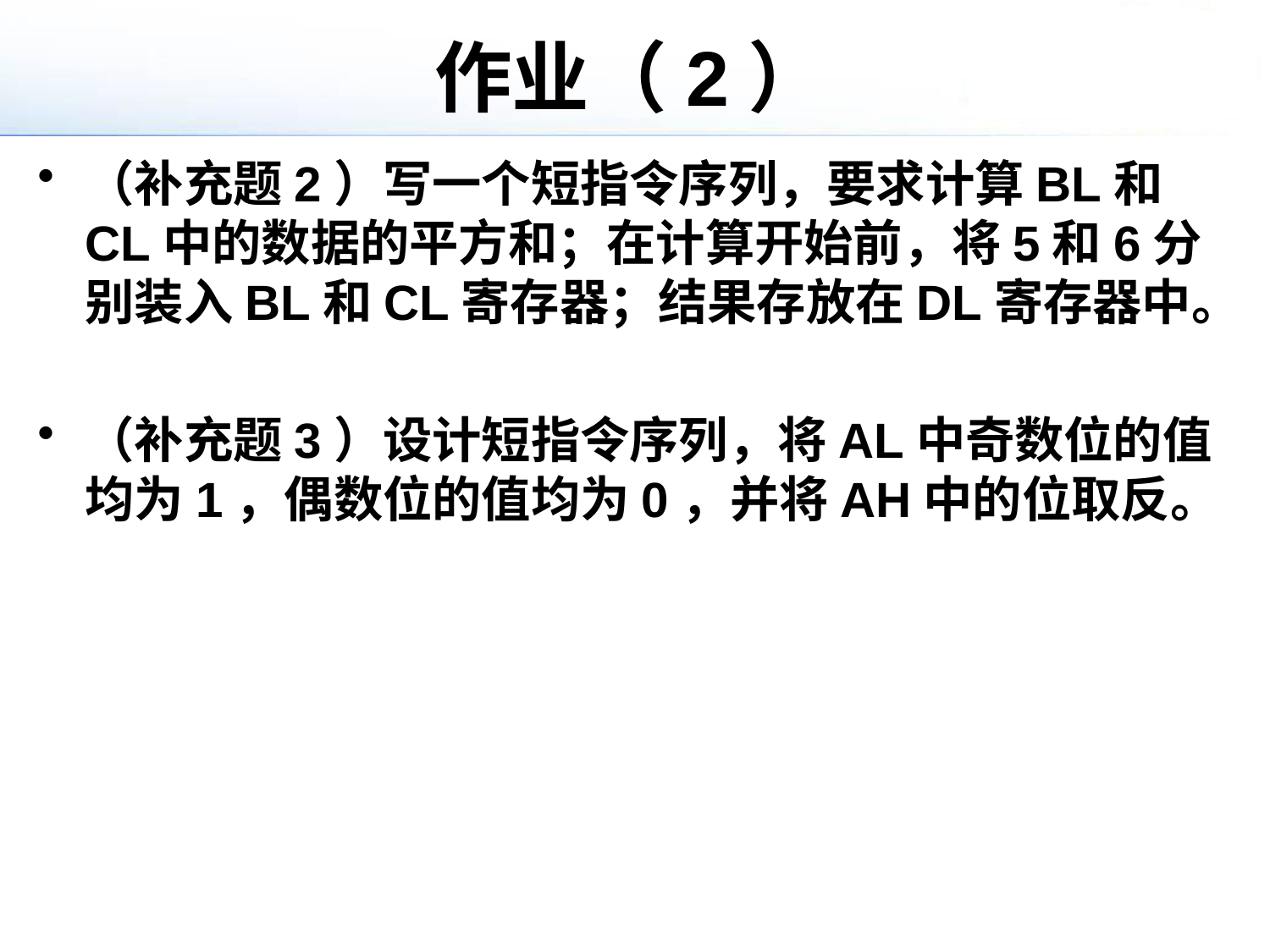

# 作业（2）
（补充题2）写一个短指令序列，要求计算BL和CL中的数据的平方和；在计算开始前，将5和6分别装入BL和CL寄存器；结果存放在DL寄存器中。

（补充题3）设计短指令序列，将AL中奇数位的值均为1，偶数位的值均为0，并将AH中的位取反。